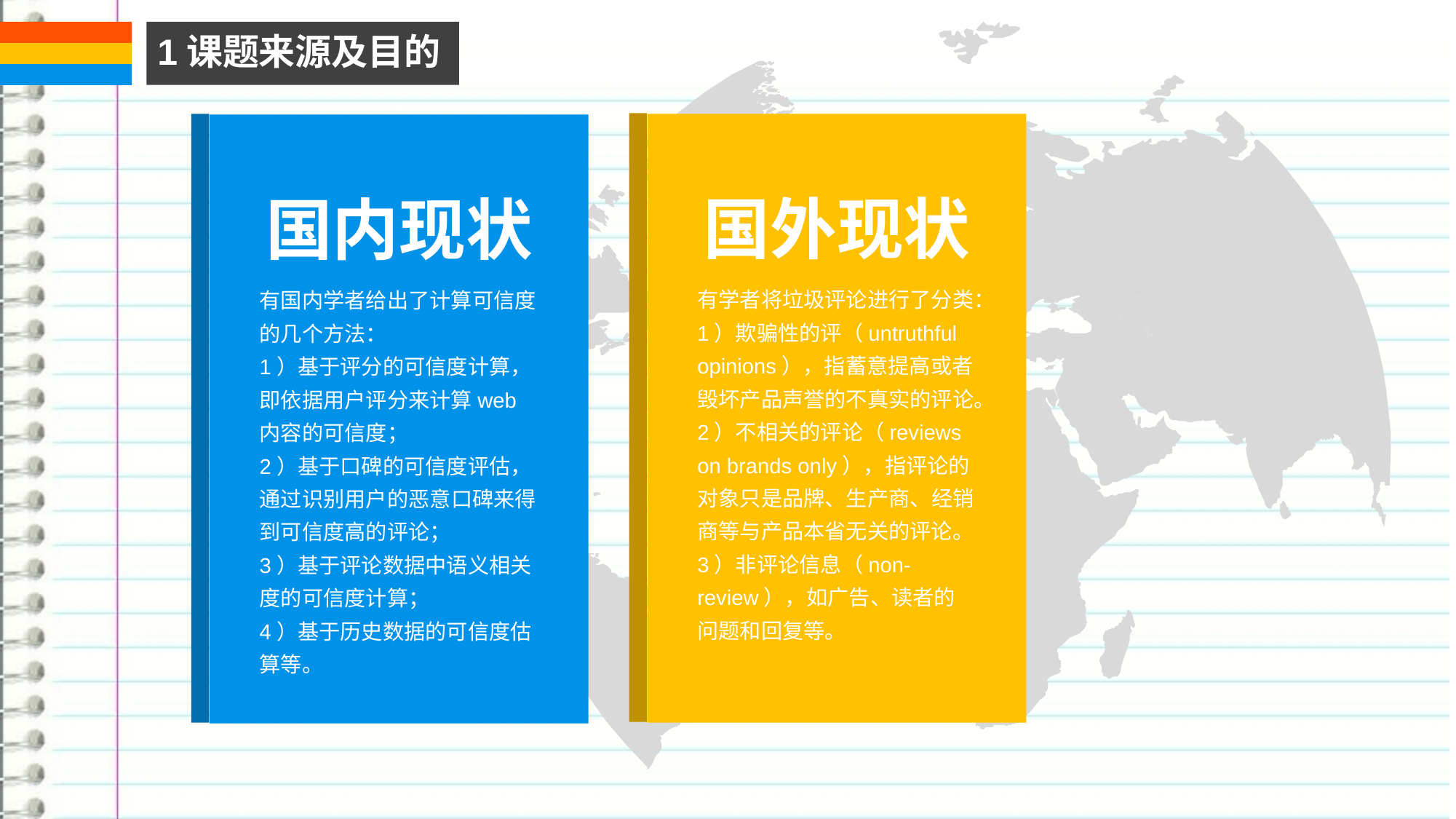

1课题来源及目的

国外现状
有学者将垃圾评论进行了分类：
1）欺骗性的评（untruthful opinions），指蓄意提高或者毁坏产品声誉的不真实的评论。
2）不相关的评论（reviews on brands only），指评论的对象只是品牌、生产商、经销商等与产品本省无关的评论。
3）非评论信息（non-review），如广告、读者的问题和回复等。

国内现状
有国内学者给出了计算可信度的几个方法：
1）基于评分的可信度计算，即依据用户评分来计算web内容的可信度；
2）基于口碑的可信度评估，通过识别用户的恶意口碑来得到可信度高的评论；
3）基于评论数据中语义相关度的可信度计算；
4）基于历史数据的可信度估算等。